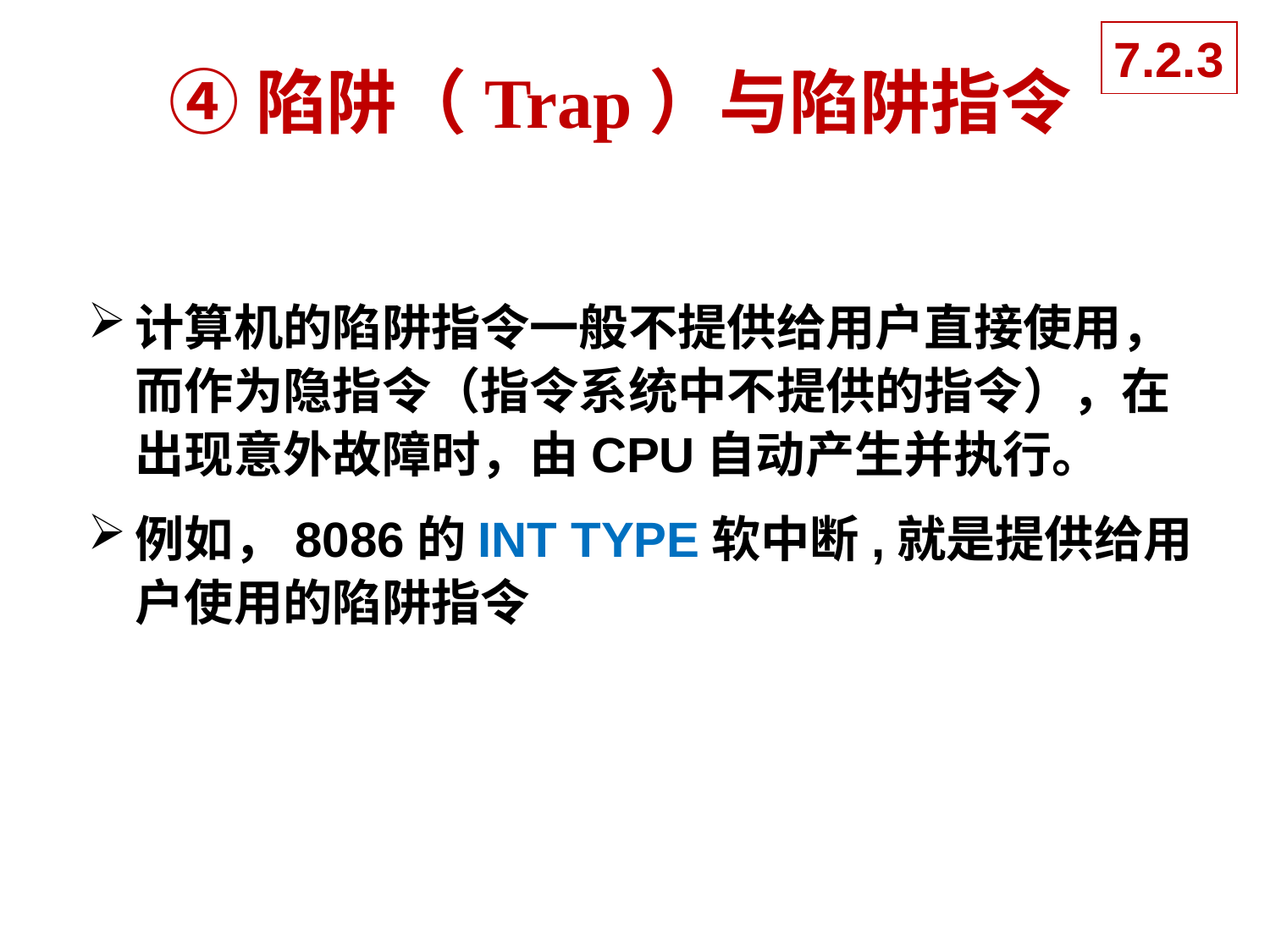

7.2.3
# ④陷阱（Trap）与陷阱指令
计算机的陷阱指令一般不提供给用户直接使用，而作为隐指令（指令系统中不提供的指令），在出现意外故障时，由CPU自动产生并执行。
例如，8086的INT TYPE软中断,就是提供给用户使用的陷阱指令